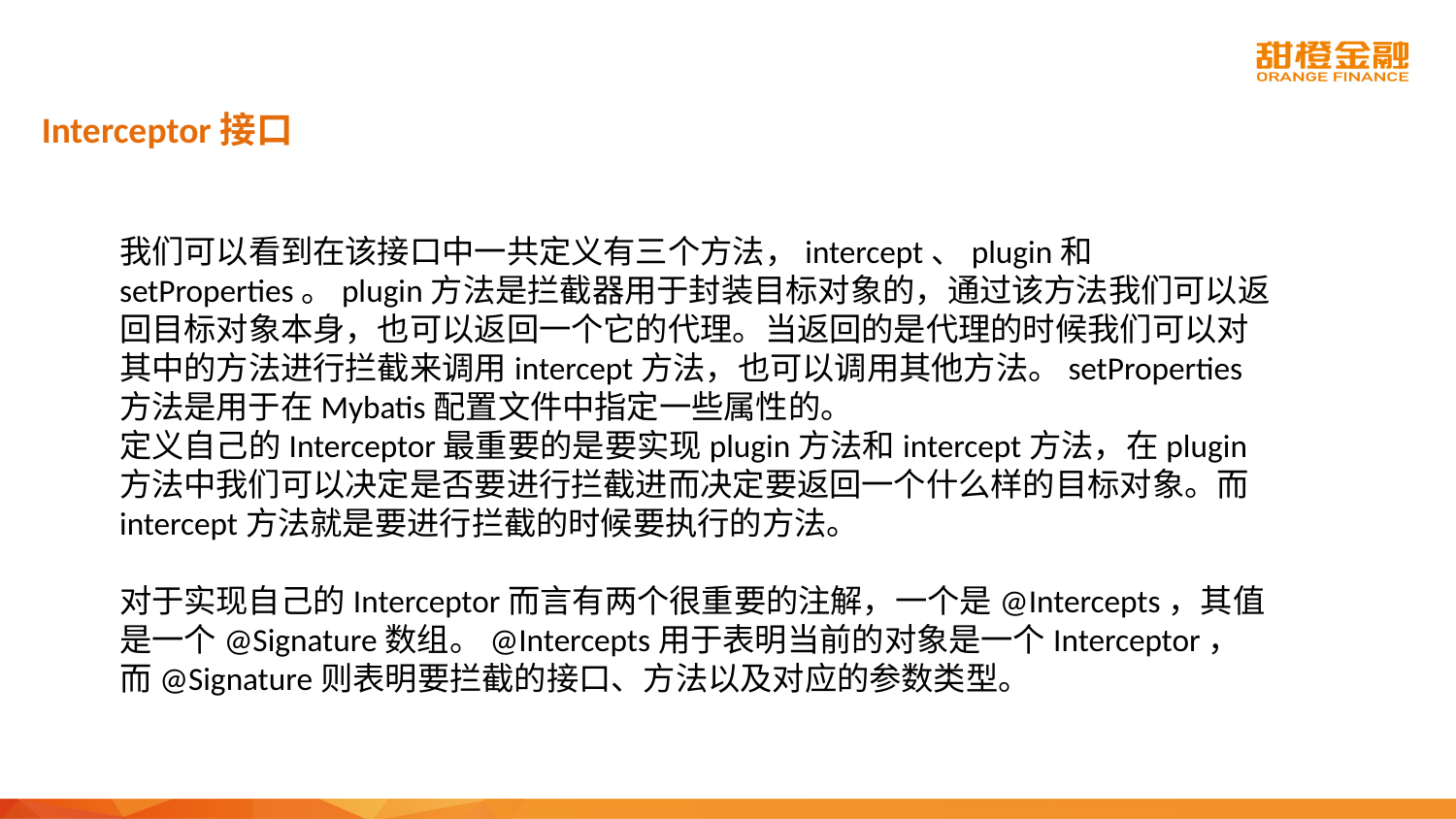

# Interceptor接口
我们可以看到在该接口中一共定义有三个方法，intercept、plugin和setProperties。plugin方法是拦截器用于封装目标对象的，通过该方法我们可以返回目标对象本身，也可以返回一个它的代理。当返回的是代理的时候我们可以对其中的方法进行拦截来调用intercept方法，也可以调用其他方法。setProperties方法是用于在Mybatis配置文件中指定一些属性的。
定义自己的Interceptor最重要的是要实现plugin方法和intercept方法，在plugin方法中我们可以决定是否要进行拦截进而决定要返回一个什么样的目标对象。而intercept方法就是要进行拦截的时候要执行的方法。

对于实现自己的Interceptor而言有两个很重要的注解，一个是@Intercepts，其值是一个@Signature数组。@Intercepts用于表明当前的对象是一个Interceptor，而@Signature则表明要拦截的接口、方法以及对应的参数类型。